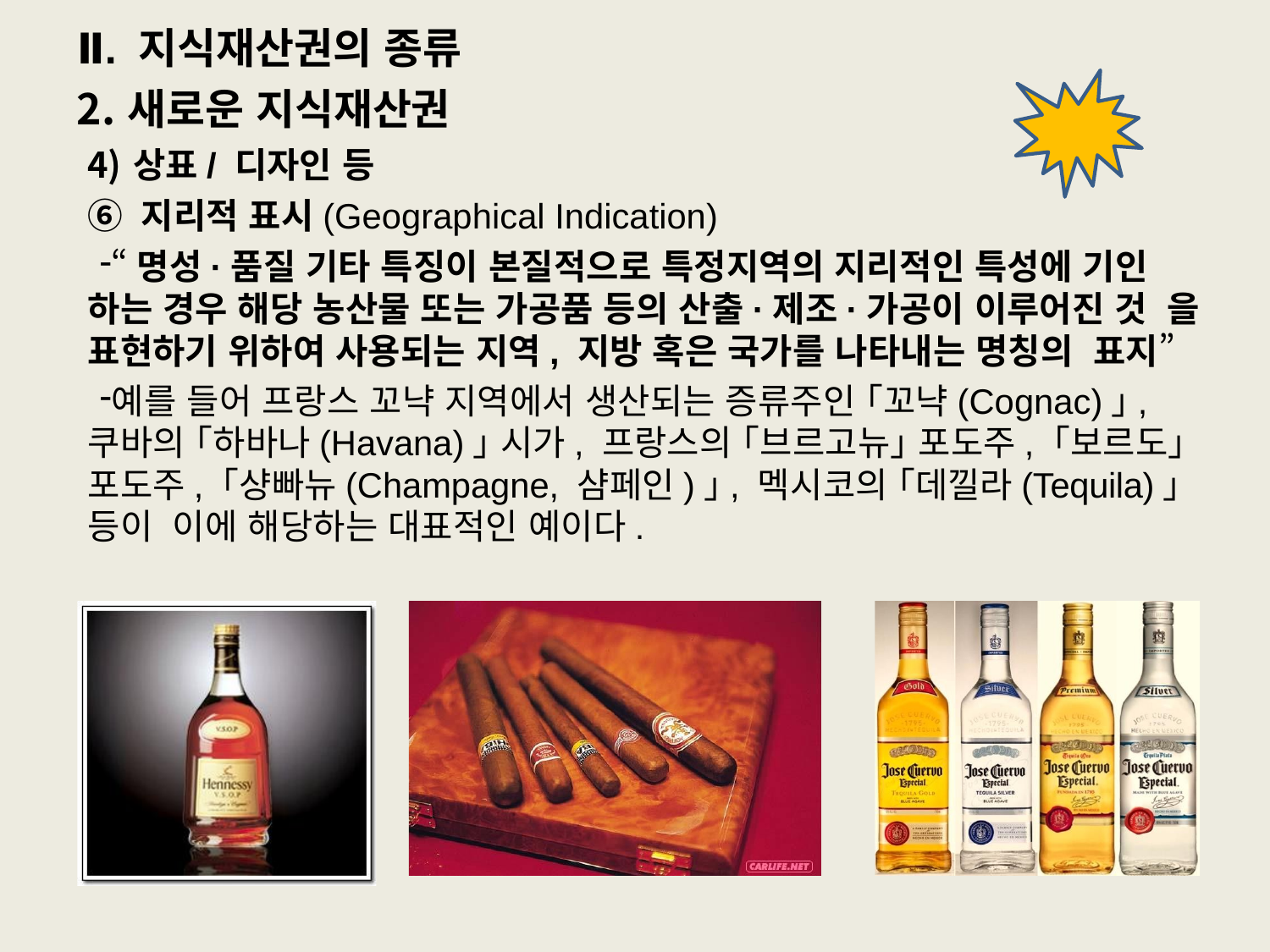

# Ⅱ. 지식재산권의 종류
새로운 지식재산권
상표/ 디자인 등
⑥ 지리적 표시(Geographical Indication)
“명성·품질 기타 특징이 본질적으로 특정지역의 지리적인 특성에 기인  하는 경우 해당 농산물 또는 가공품 등의 산출·제조·가공이 이루어진 것  을 표현하기 위하여 사용되는 지역, 지방 혹은 국가를 나타내는 명칭의  표지”
예를 들어 프랑스 꼬냑 지역에서 생산되는 증류주인 ｢꼬냑(Cognac)｣,  쿠바의 ｢하바나(Havana)｣ 시가, 프랑스의 ｢브르고뉴｣ 포도주, ｢보르도｣  포도주, ｢샹빠뉴(Champagne, 샴페인)｣, 멕시코의 ｢데낄라(Tequila)｣ 등이  이에 해당하는 대표적인 예이다.